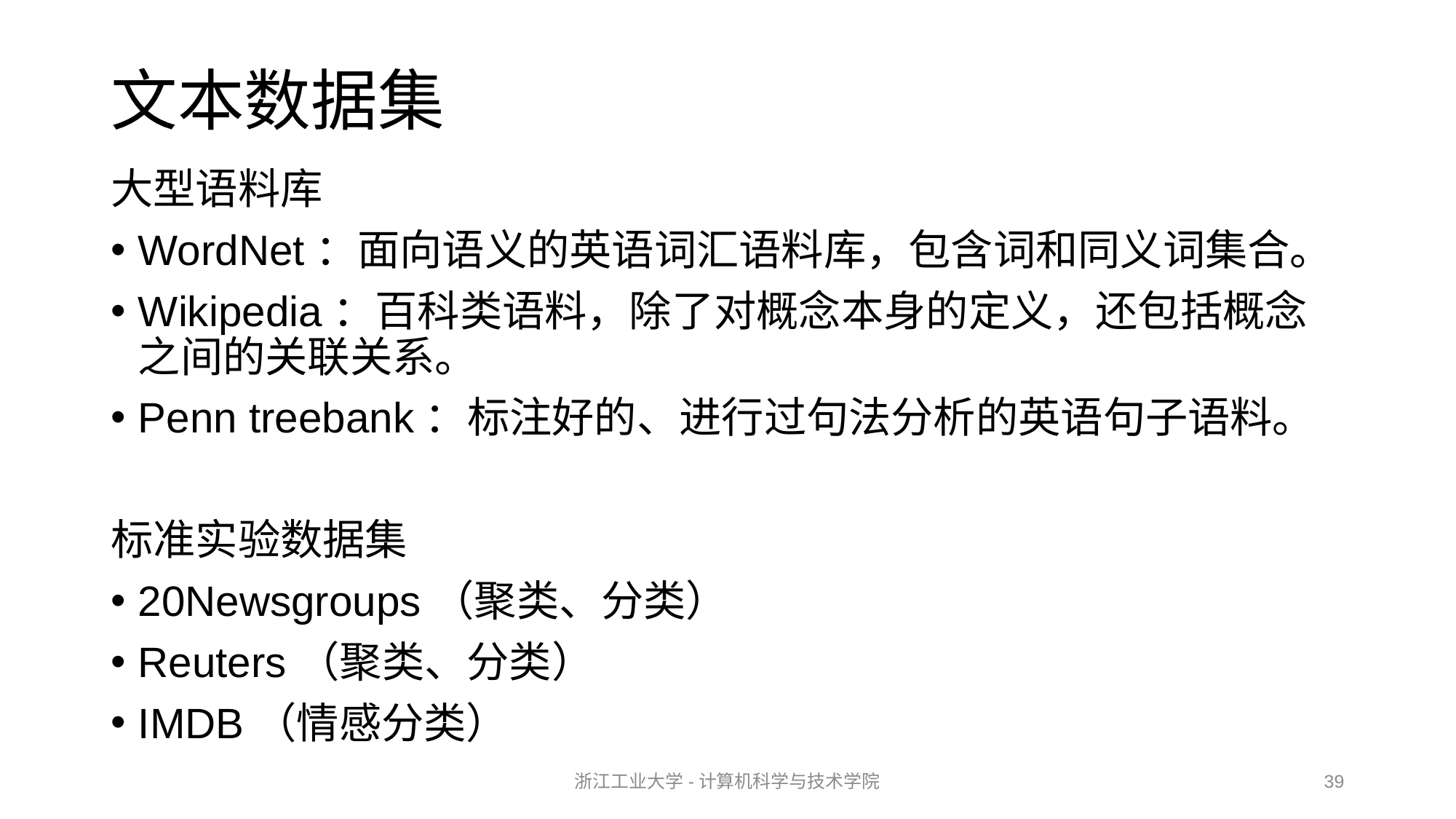

# 文本数据集
大型语料库
WordNet：面向语义的英语词汇语料库，包含词和同义词集合。
Wikipedia：百科类语料，除了对概念本身的定义，还包括概念之间的关联关系。
Penn treebank：标注好的、进行过句法分析的英语句子语料。

标准实验数据集
20Newsgroups（聚类、分类）
Reuters（聚类、分类）
IMDB（情感分类）
浙江工业大学-计算机科学与技术学院
39